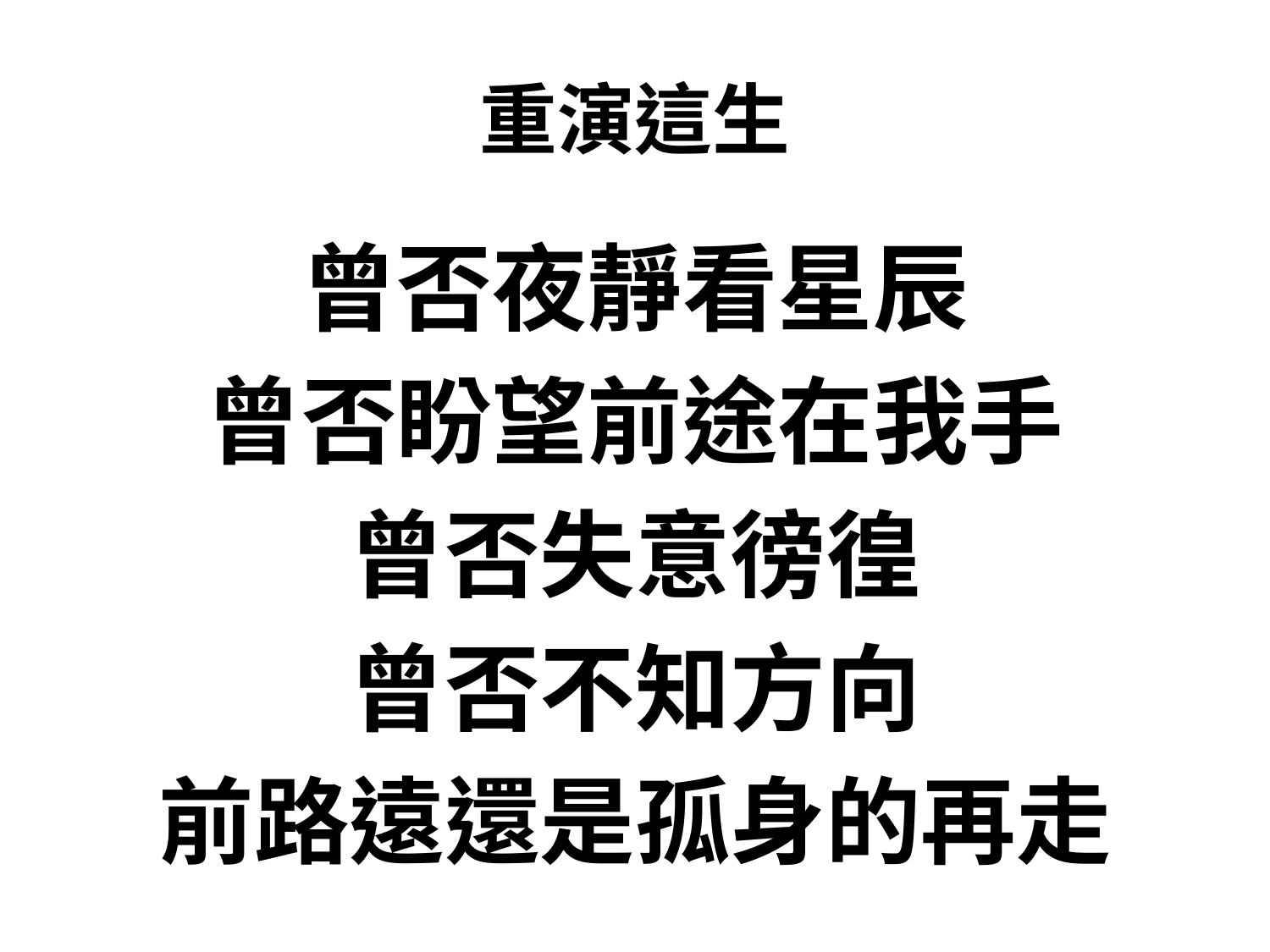

# 重演這生
曾否夜靜看星辰
曾否盼望前途在我手
曾否失意徬徨
曾否不知方向
前路遠還是孤身的再走